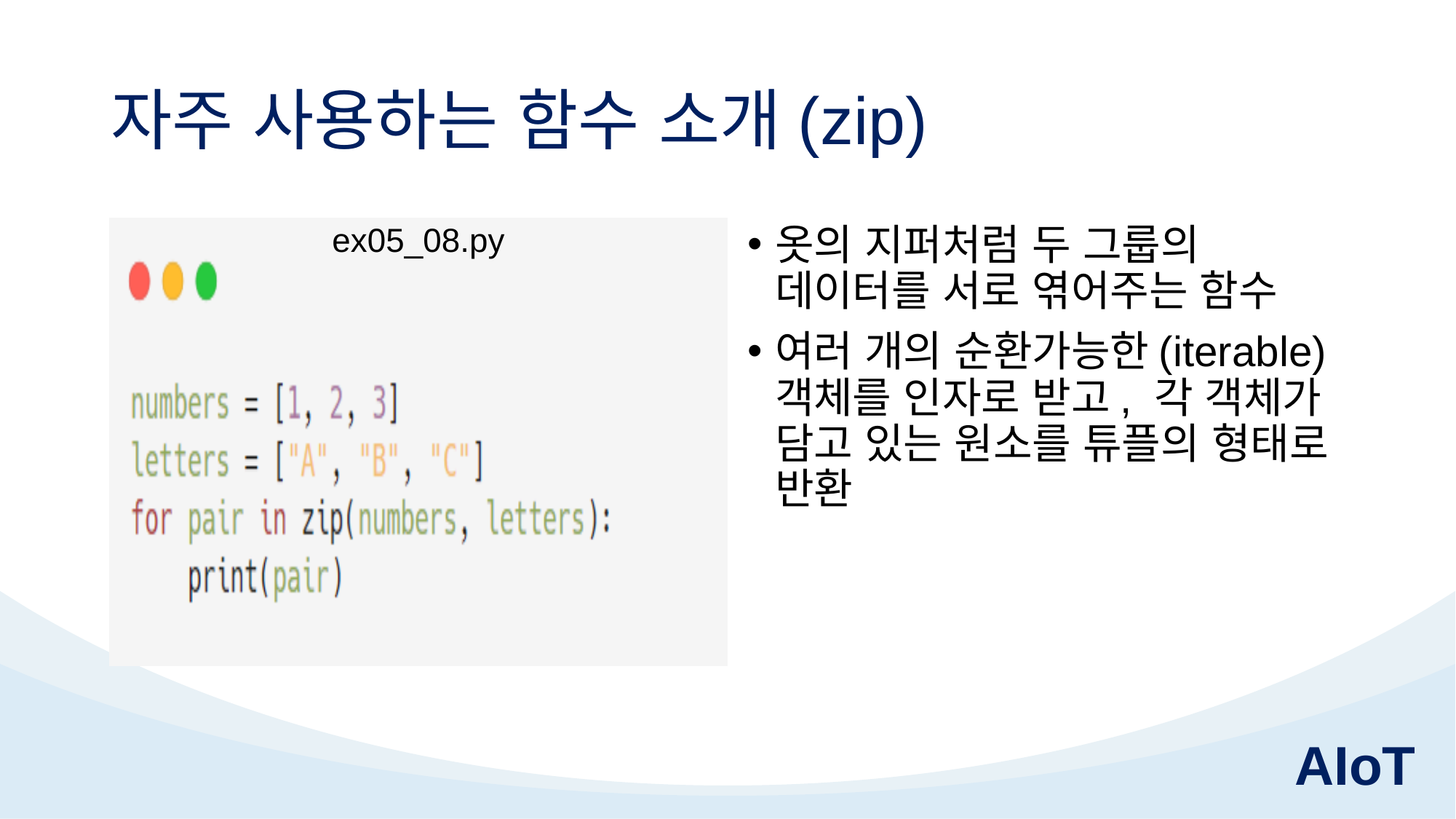

# 자주 사용하는 함수 소개(zip)
ex05_08.py
옷의 지퍼처럼 두 그룹의 데이터를 서로 엮어주는 함수
여러 개의 순환가능한(iterable)객체를 인자로 받고, 각 객체가 담고 있는 원소를 튜플의 형태로 반환